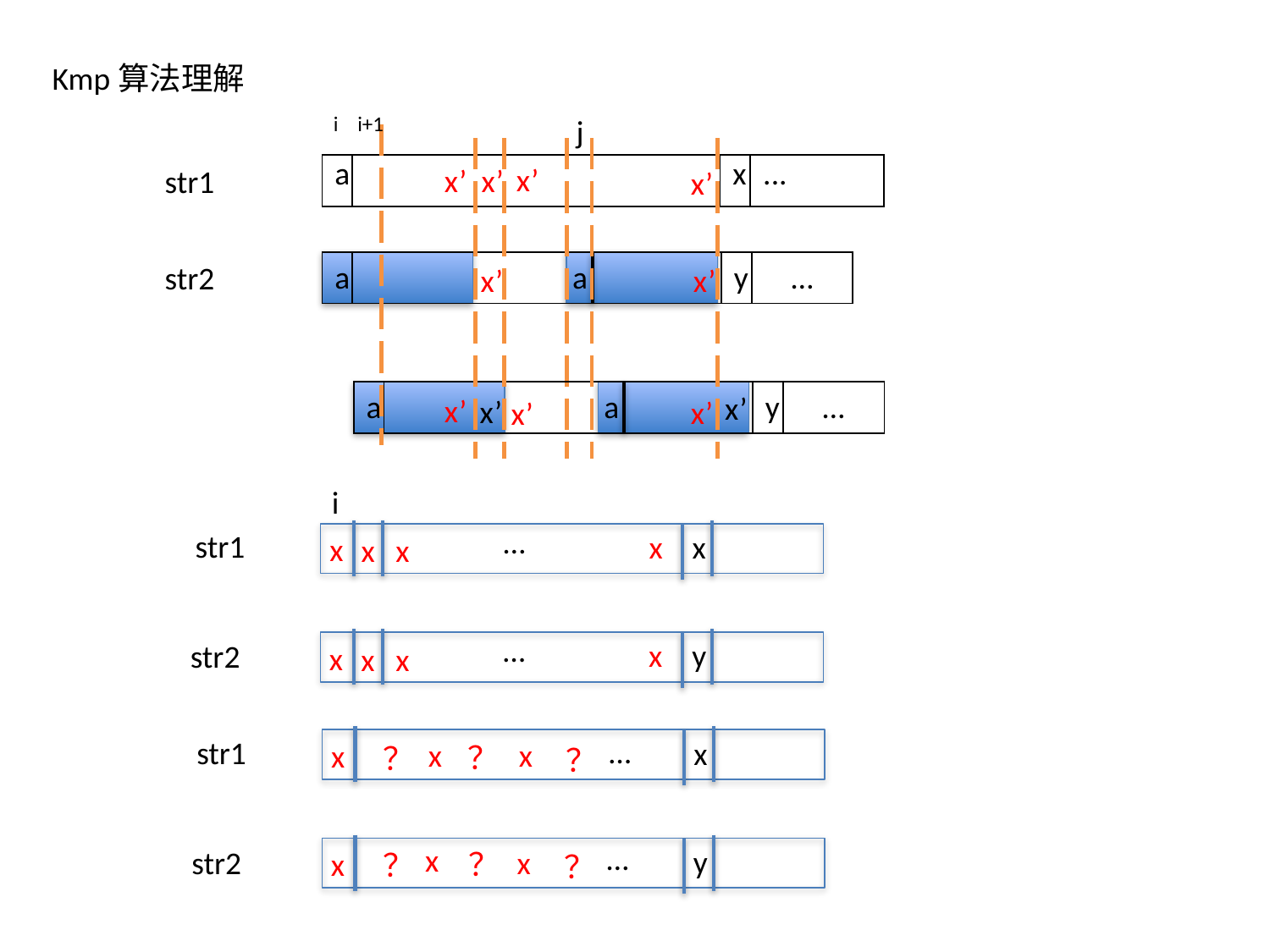

Kmp算法理解
i
i+1
j
x’
x’
x’
str1
| a |  | x | ... |
| --- | --- | --- | --- |
x’

| a | a | y | … |
| --- | --- | --- | --- |
str2
x’
x’

| a | a | y | … |
| --- | --- | --- | --- |
x’
x’
x’
x’
x’
i
…
str1
x
x
x

x
x
…
x
y
str2
x

x
x
…
str1
x
x
x
x

？
？
？
…
x

y
str2
x
x

？
？
？